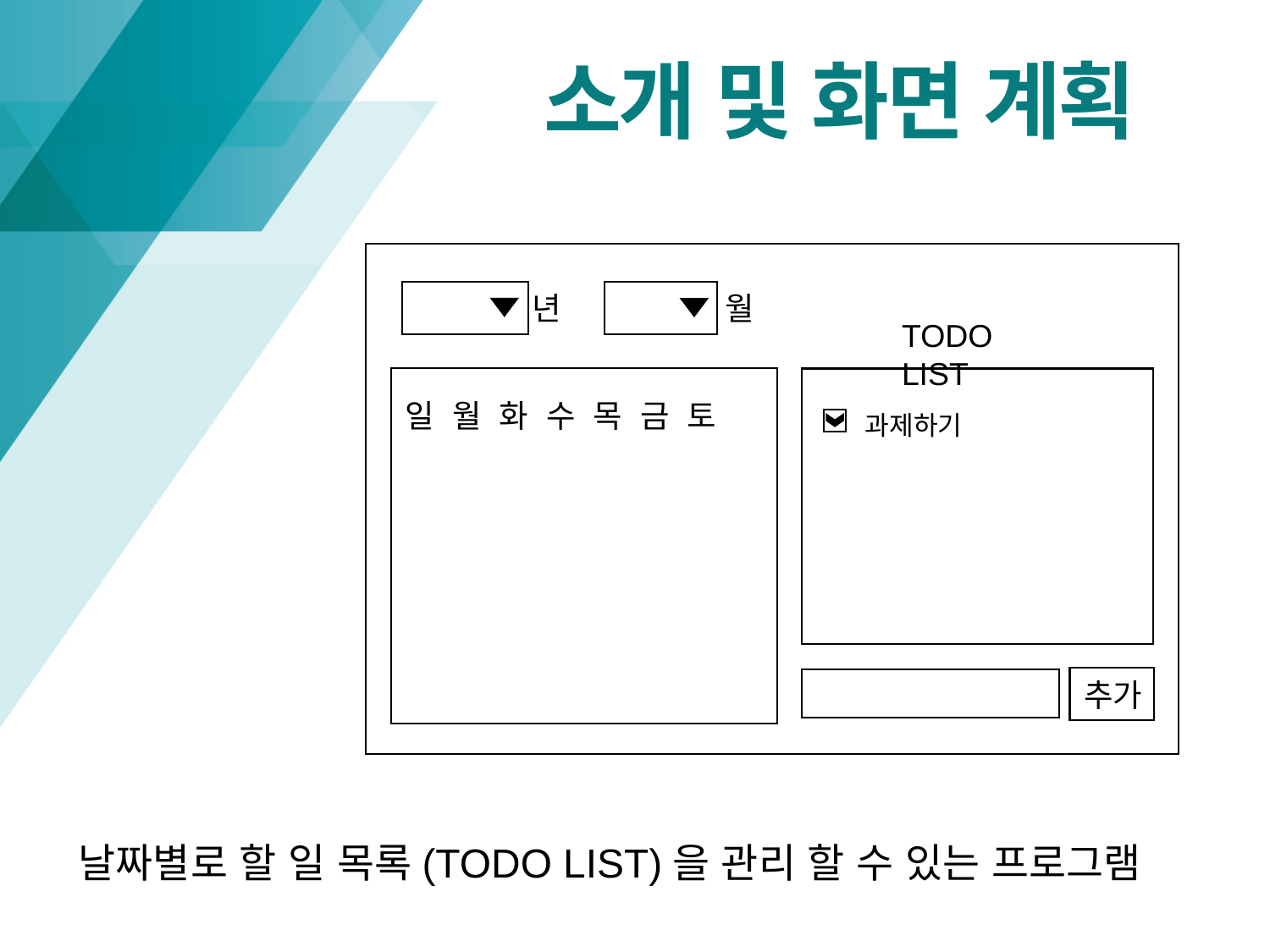

소개 및 화면 계획

년
월

TODO LIST

일  월  화  수  목  금  토
과제하기

추가

날짜별로 할 일 목록(TODO LIST)을 관리 할 수 있는 프로그램